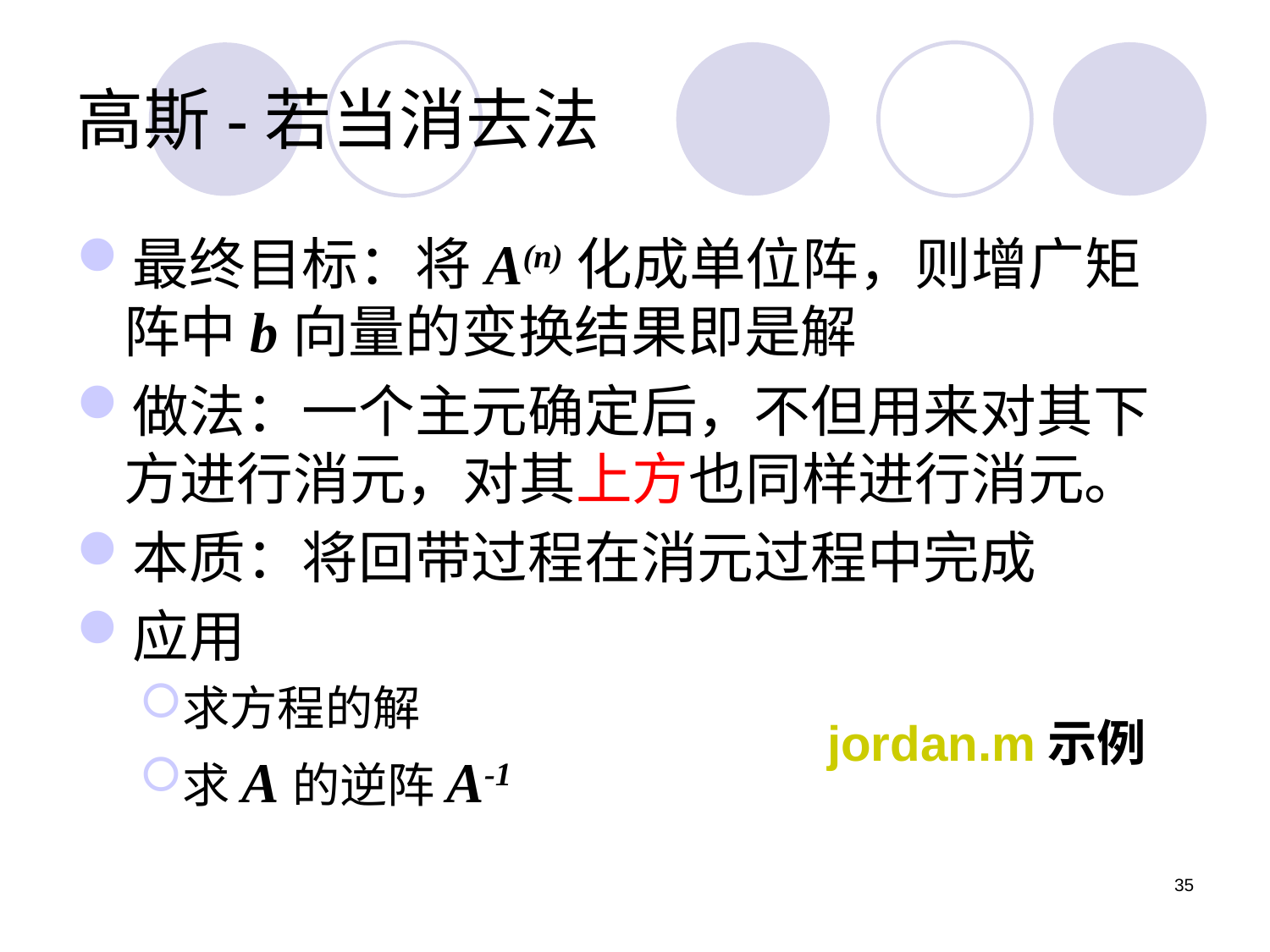

# 高斯-若当消去法
最终目标：将A(n)化成单位阵，则增广矩阵中b向量的变换结果即是解
做法：一个主元确定后，不但用来对其下方进行消元，对其上方也同样进行消元。
本质：将回带过程在消元过程中完成
应用
求方程的解
求A的逆阵A-1
jordan.m示例
35